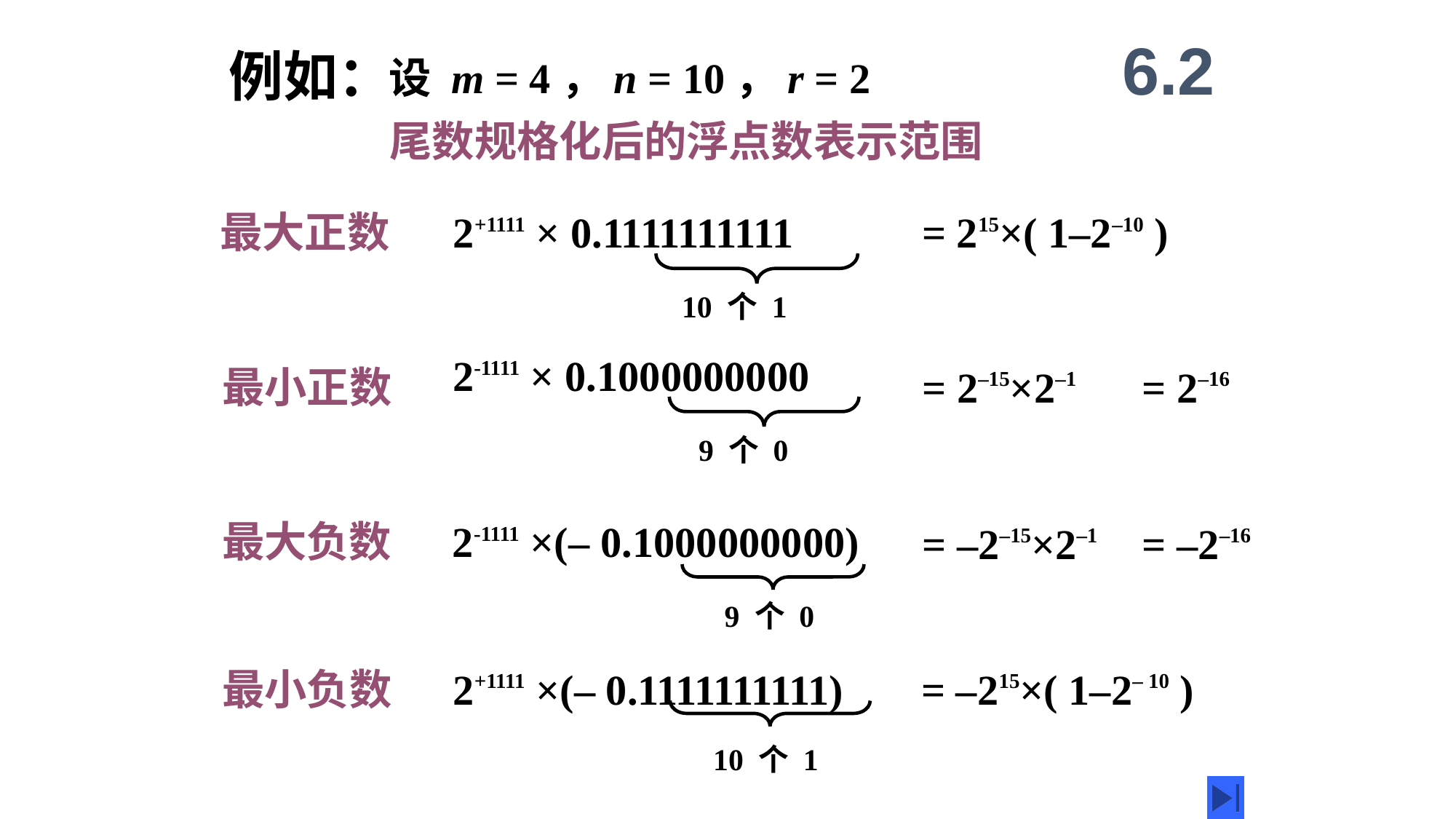

6.2
例如：
设 m = 4，n = 10，r = 2
尾数规格化后的浮点数表示范围
最大正数

2+1111 × 0.1111111111
10 个 1
= 215×( 1–2–10 )

2-1111 × 0.1000000000
9 个 0
最小正数
= 2–15×2–1
= 2–16
最大负数

2-1111 ×(– 0.1000000000)
9 个 0
= –2–15×2–1
= –2–16
最小负数

2+1111 ×(– 0.1111111111)
10 个 1
= –215×( 1–2– 10 )